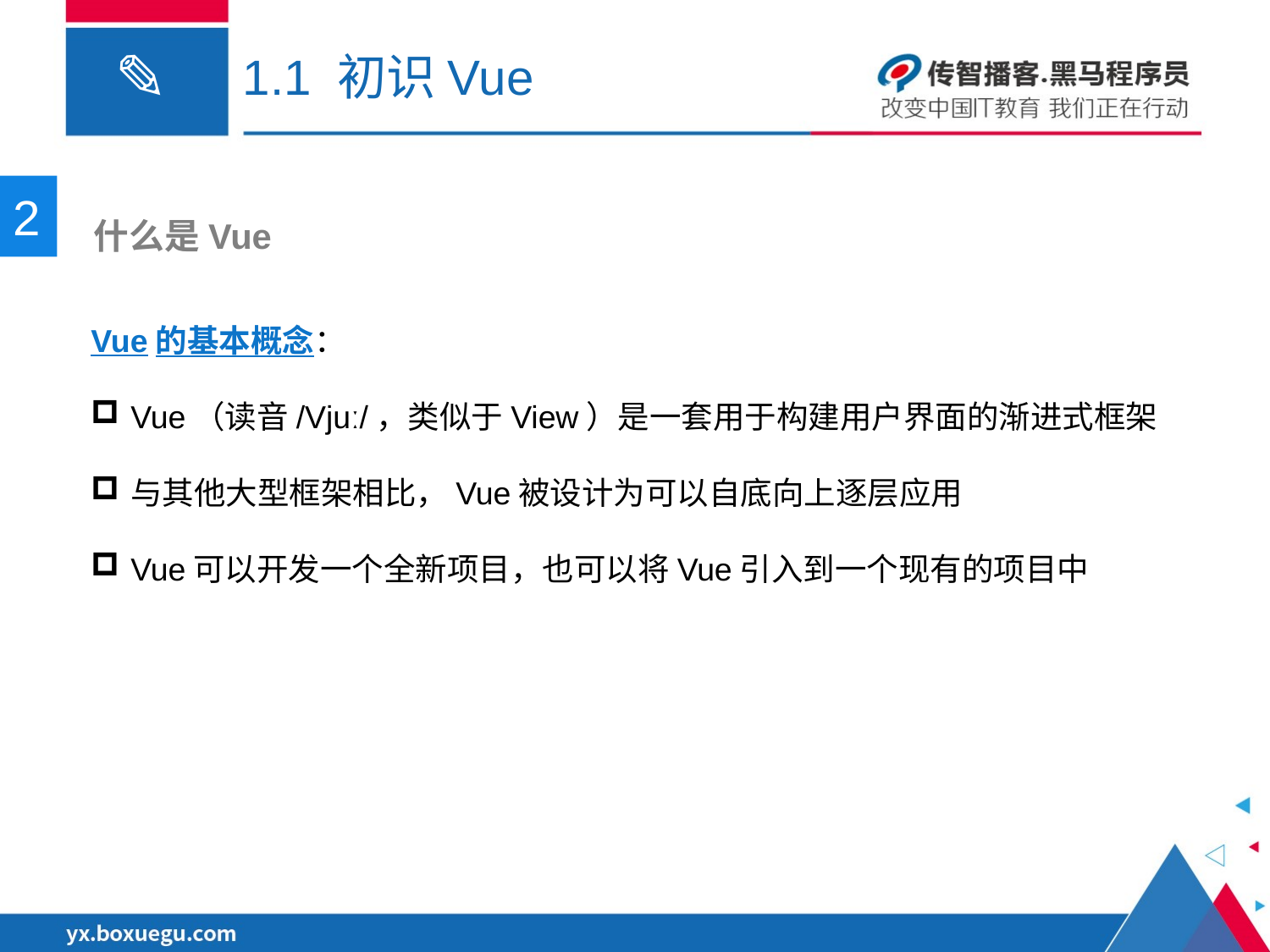

# 1.1 初识Vue

2
  什么是Vue
Vue的基本概念：
Vue（读音/Vjuː/，类似于View）是一套用于构建用户界面的渐进式框架
与其他大型框架相比，Vue被设计为可以自底向上逐层应用
Vue可以开发一个全新项目，也可以将Vue引入到一个现有的项目中